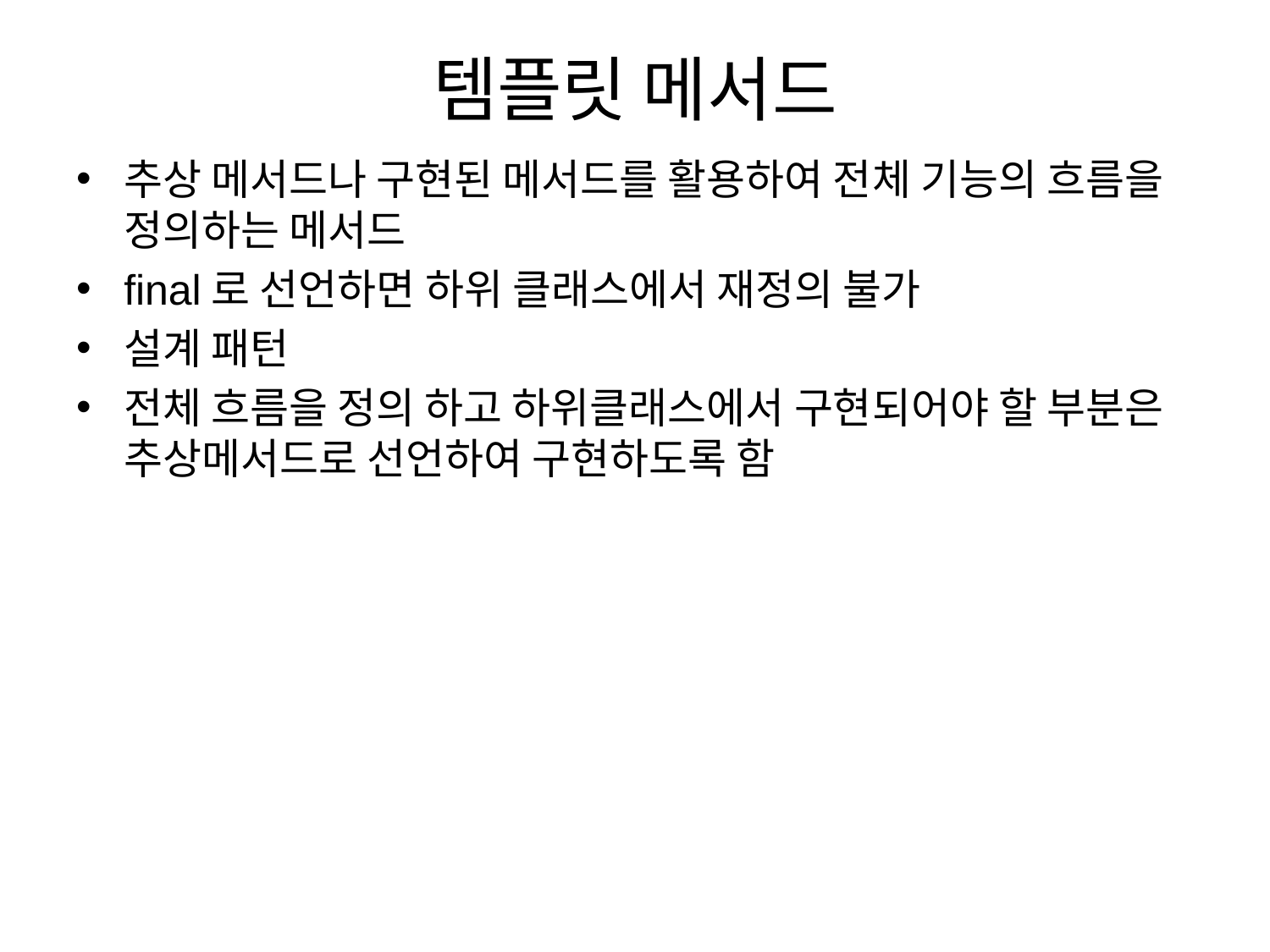

# 템플릿 메서드
추상 메서드나 구현된 메서드를 활용하여 전체 기능의 흐름을 정의하는 메서드
final로 선언하면 하위 클래스에서 재정의 불가
설계 패턴
전체 흐름을 정의 하고 하위클래스에서 구현되어야 할 부분은 추상메서드로 선언하여 구현하도록 함